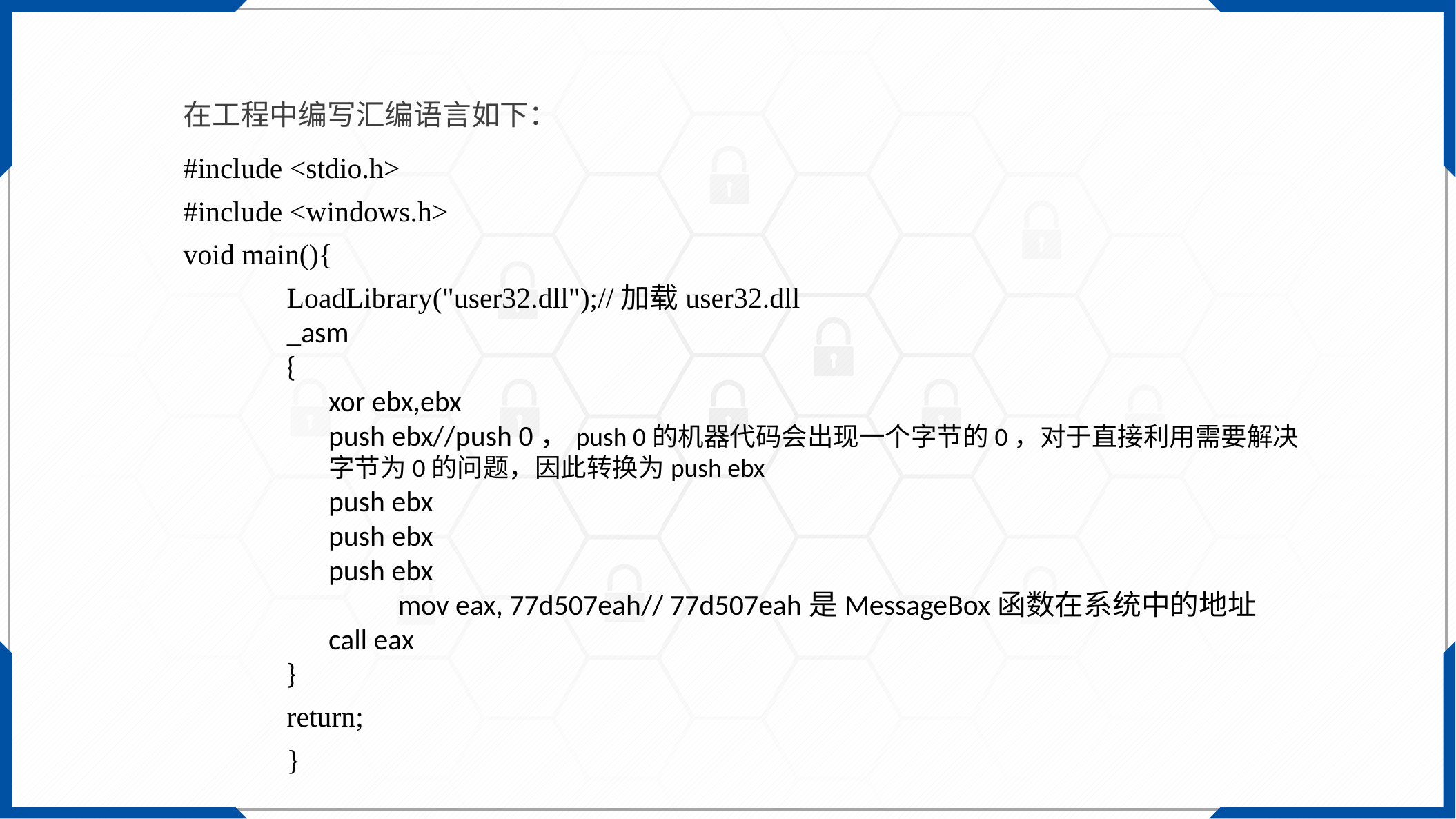

在工程中编写汇编语言如下：
#include <stdio.h>
#include <windows.h>
void main(){
	LoadLibrary("user32.dll");//加载user32.dll
_asm
{
	xor ebx,ebx
	push ebx//push 0，push 0的机器代码会出现一个字节的0，对于直接利用需要解决字节为0的问题，因此转换为push ebx
	push ebx
	push ebx
	push ebx
                 mov eax, 77d507eah// 77d507eah是MessageBox函数在系统中的地址
	call eax
}
return;
}